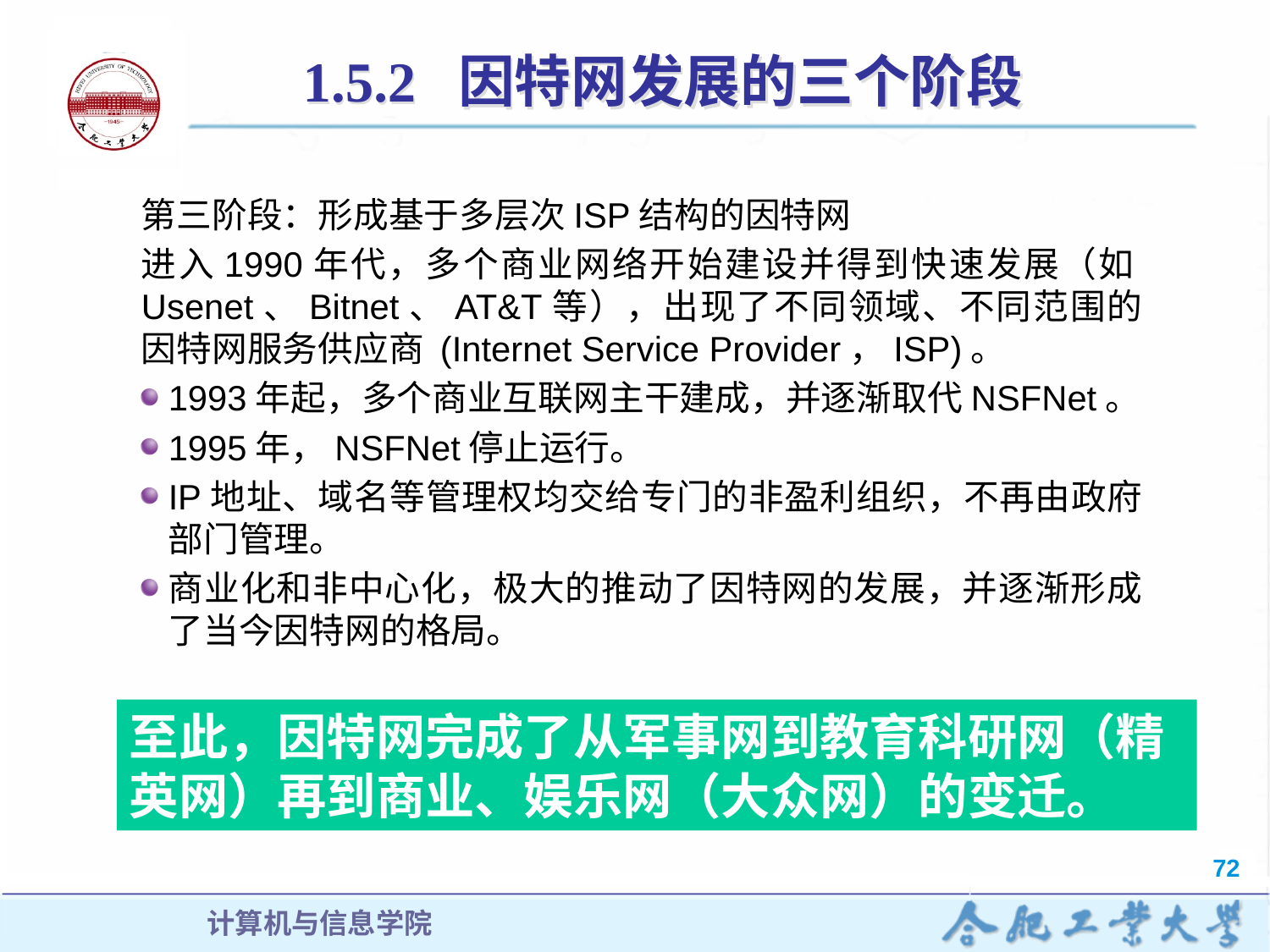

# 1.5.2  因特网发展的三个阶段
第三阶段：形成基于多层次ISP结构的因特网
进入1990年代，多个商业网络开始建设并得到快速发展（如Usenet、Bitnet、AT&T等），出现了不同领域、不同范围的因特网服务供应商 (Internet Service Provider，ISP)。
1993年起，多个商业互联网主干建成，并逐渐取代NSFNet。
1995年，NSFNet停止运行。
IP地址、域名等管理权均交给专门的非盈利组织，不再由政府部门管理。
商业化和非中心化，极大的推动了因特网的发展，并逐渐形成了当今因特网的格局。
至此，因特网完成了从军事网到教育科研网（精英网）再到商业、娱乐网（大众网）的变迁。